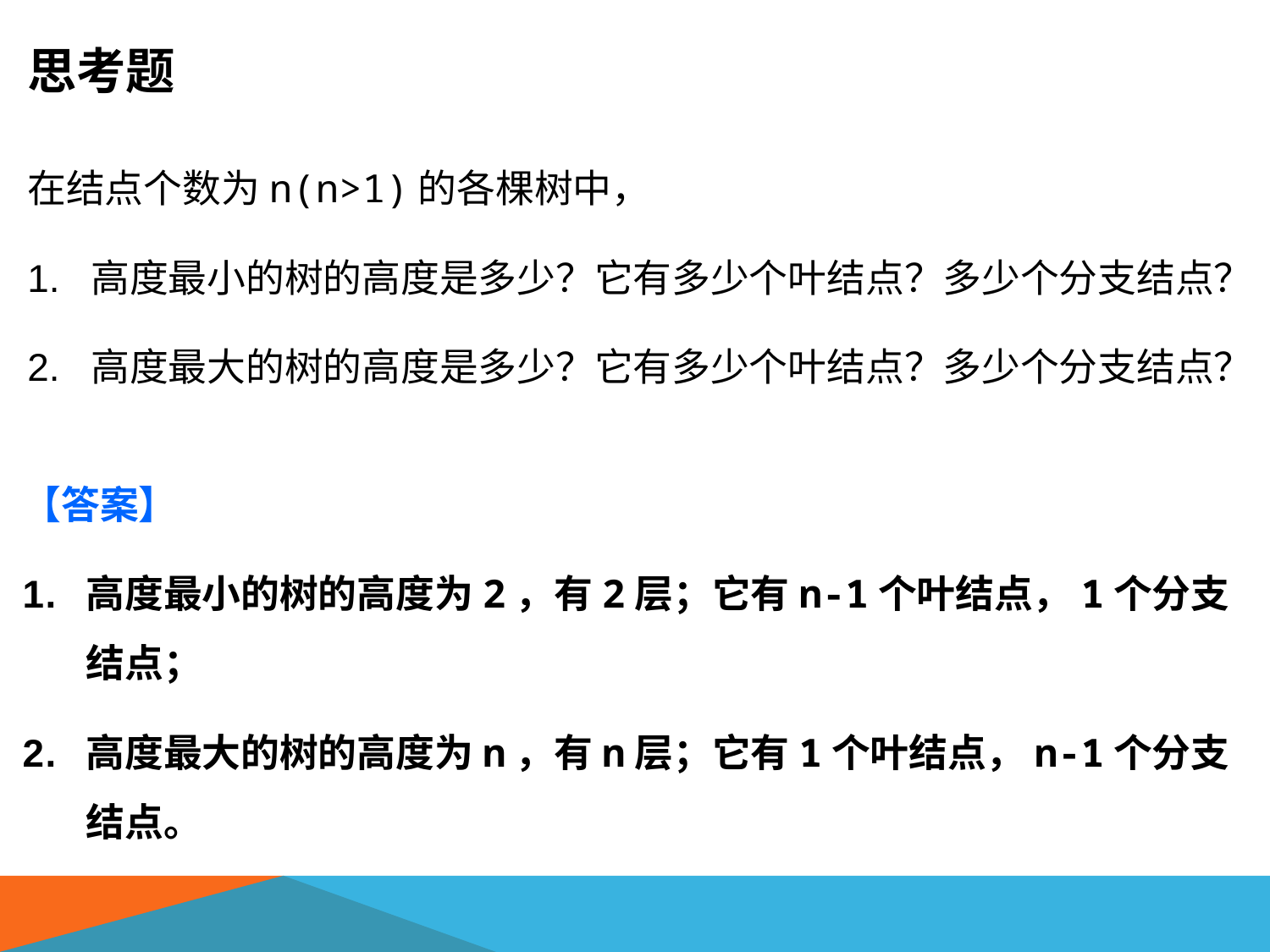

思考题
在结点个数为n(n>1)的各棵树中，
高度最小的树的高度是多少？它有多少个叶结点？多少个分支结点？
高度最大的树的高度是多少？它有多少个叶结点？多少个分支结点？
【答案】
高度最小的树的高度为2，有2层；它有n-1个叶结点，1个分支结点；
高度最大的树的高度为n，有n层；它有1个叶结点，n-1个分支结点。